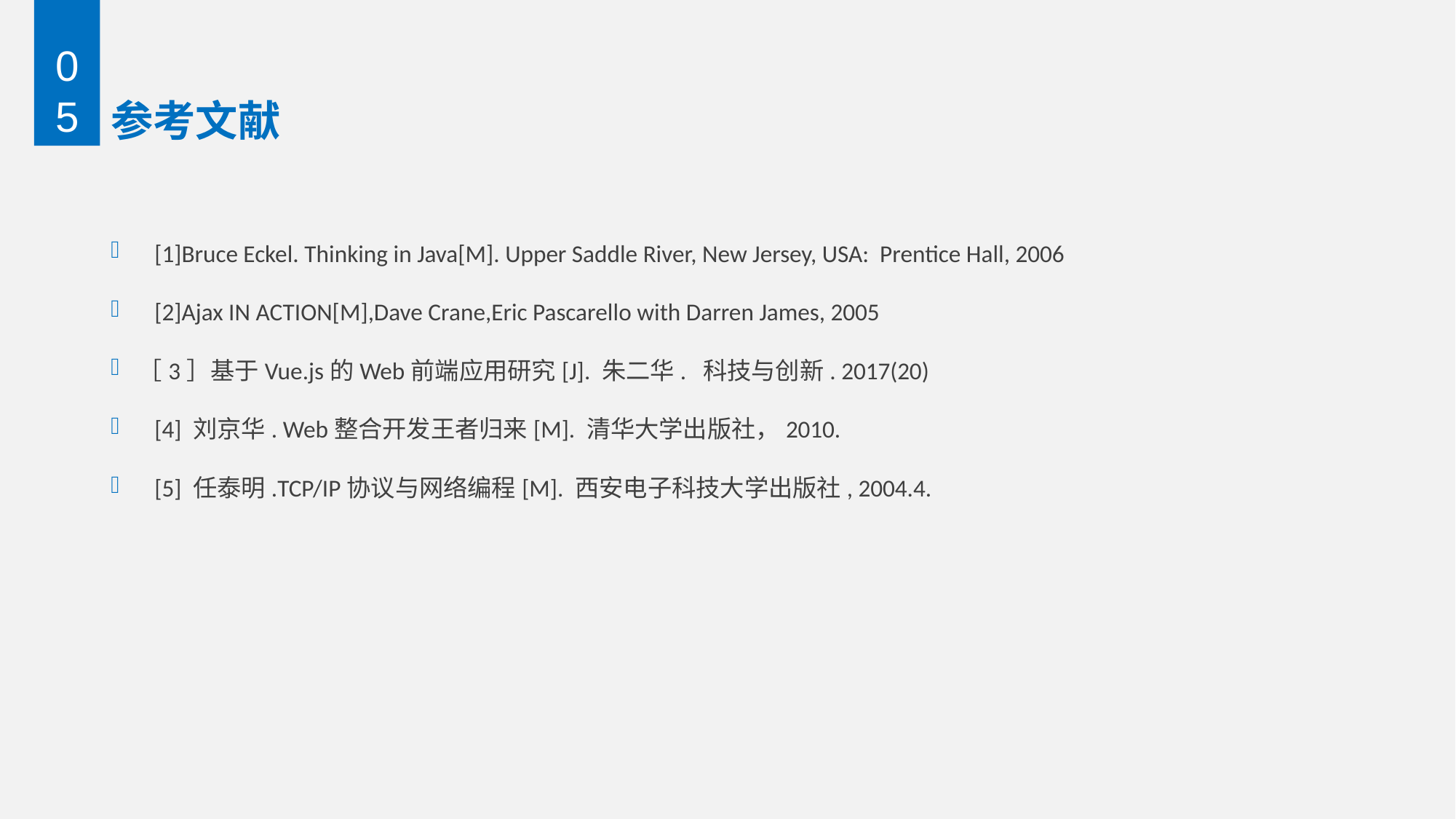

05
# 参考文献
   [1]Bruce Eckel. Thinking in Java[M]. Upper Saddle River, New Jersey, USA:  Prentice Hall, 2006
   [2]Ajax IN ACTION[M],Dave Crane,Eric Pascarello with Darren James, 2005
［3］基于Vue.js的Web前端应用研究[J]. 朱二华.  科技与创新. 2017(20)
   [4] 刘京华. Web整合开发王者归来[M]. 清华大学出版社，2010.
   [5] 任泰明.TCP/IP协议与网络编程[M]. 西安电子科技大学出版社, 2004.4.